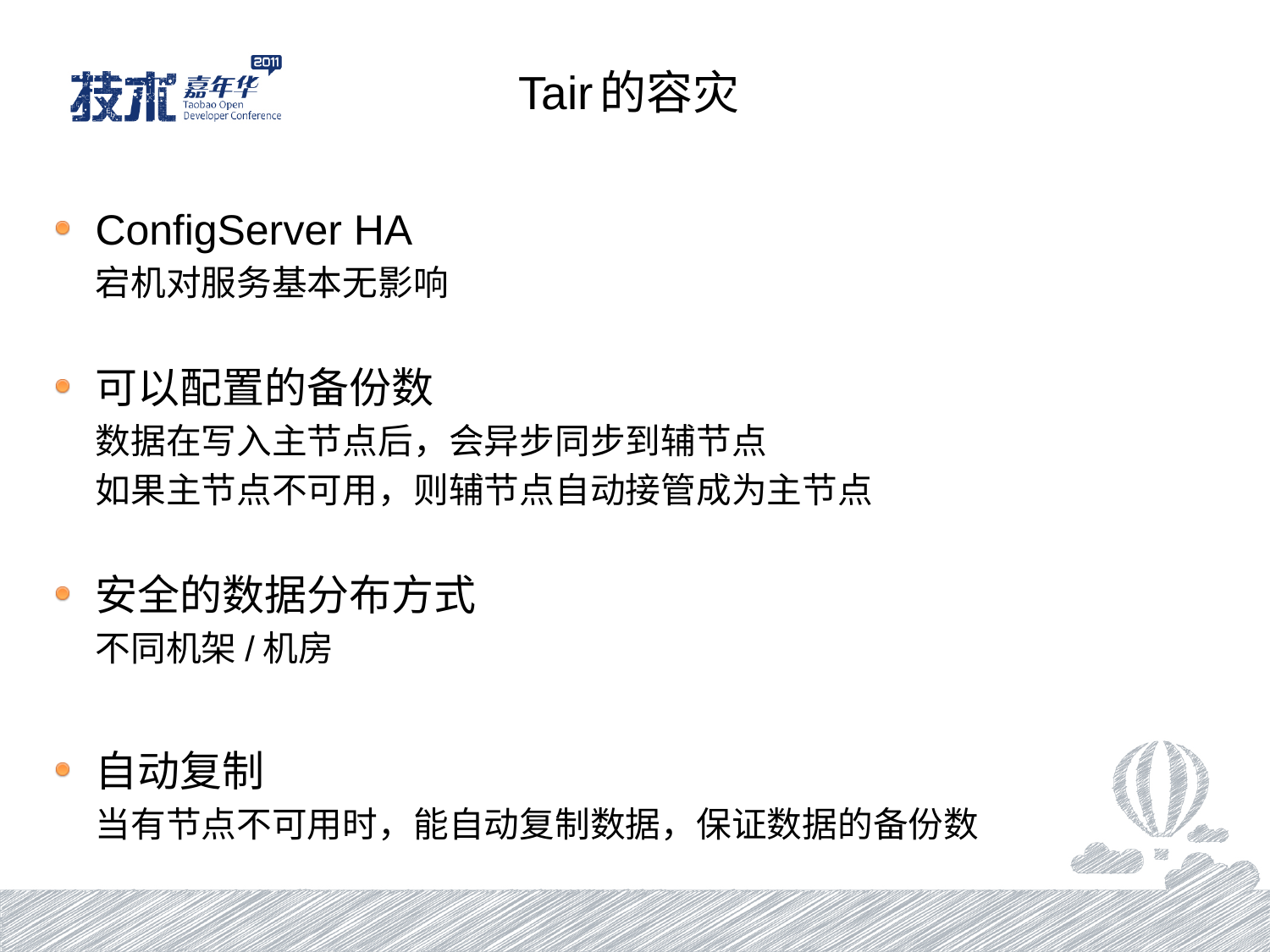

# Tair的容灾
ConfigServer HA
	宕机对服务基本无影响

可以配置的备份数
	数据在写入主节点后，会异步同步到辅节点
	如果主节点不可用，则辅节点自动接管成为主节点

安全的数据分布方式
	不同机架/机房

自动复制
	当有节点不可用时，能自动复制数据，保证数据的备份数